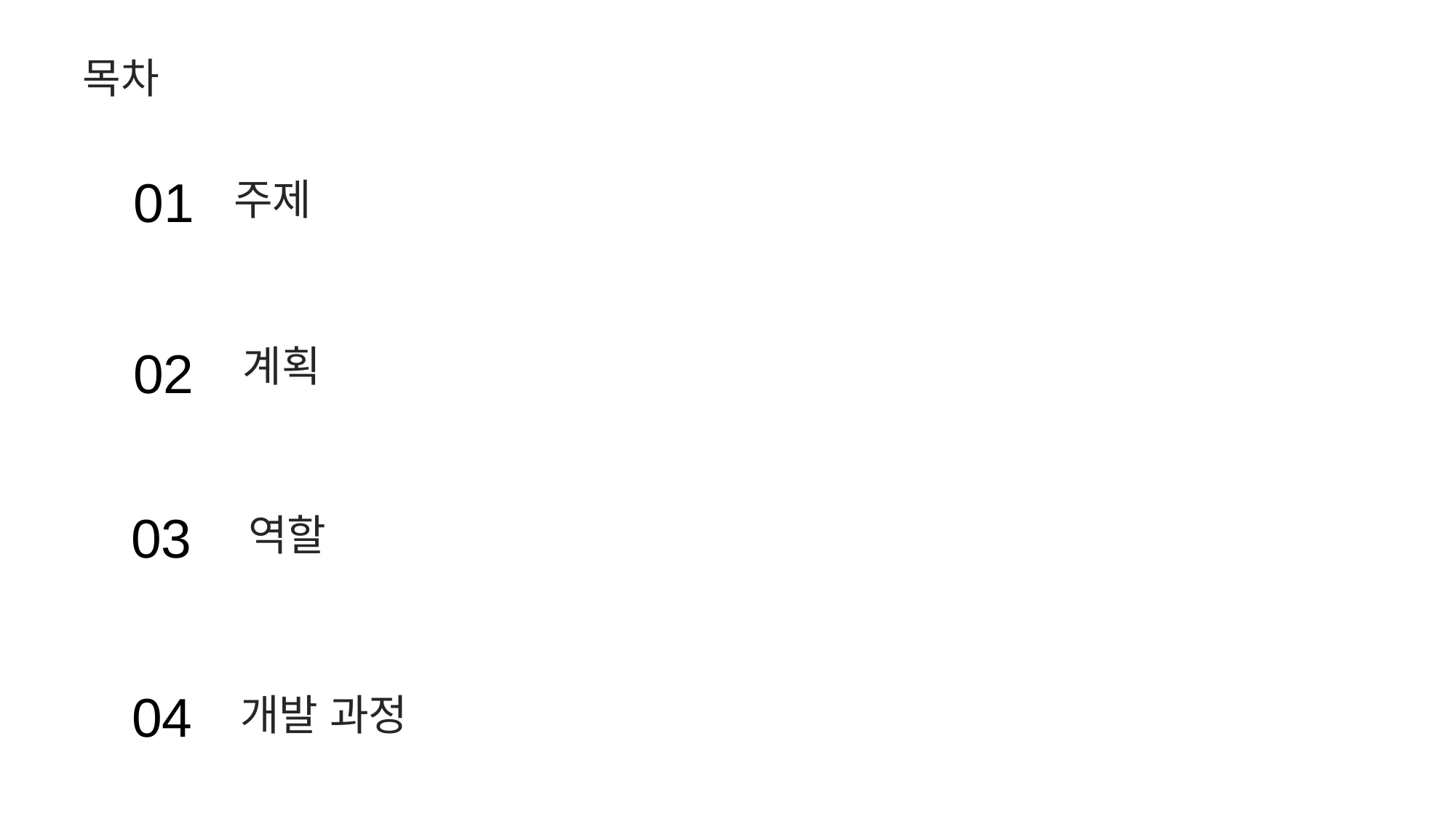

목차
01
주제
02
계획
03
역할
04
개발 과정